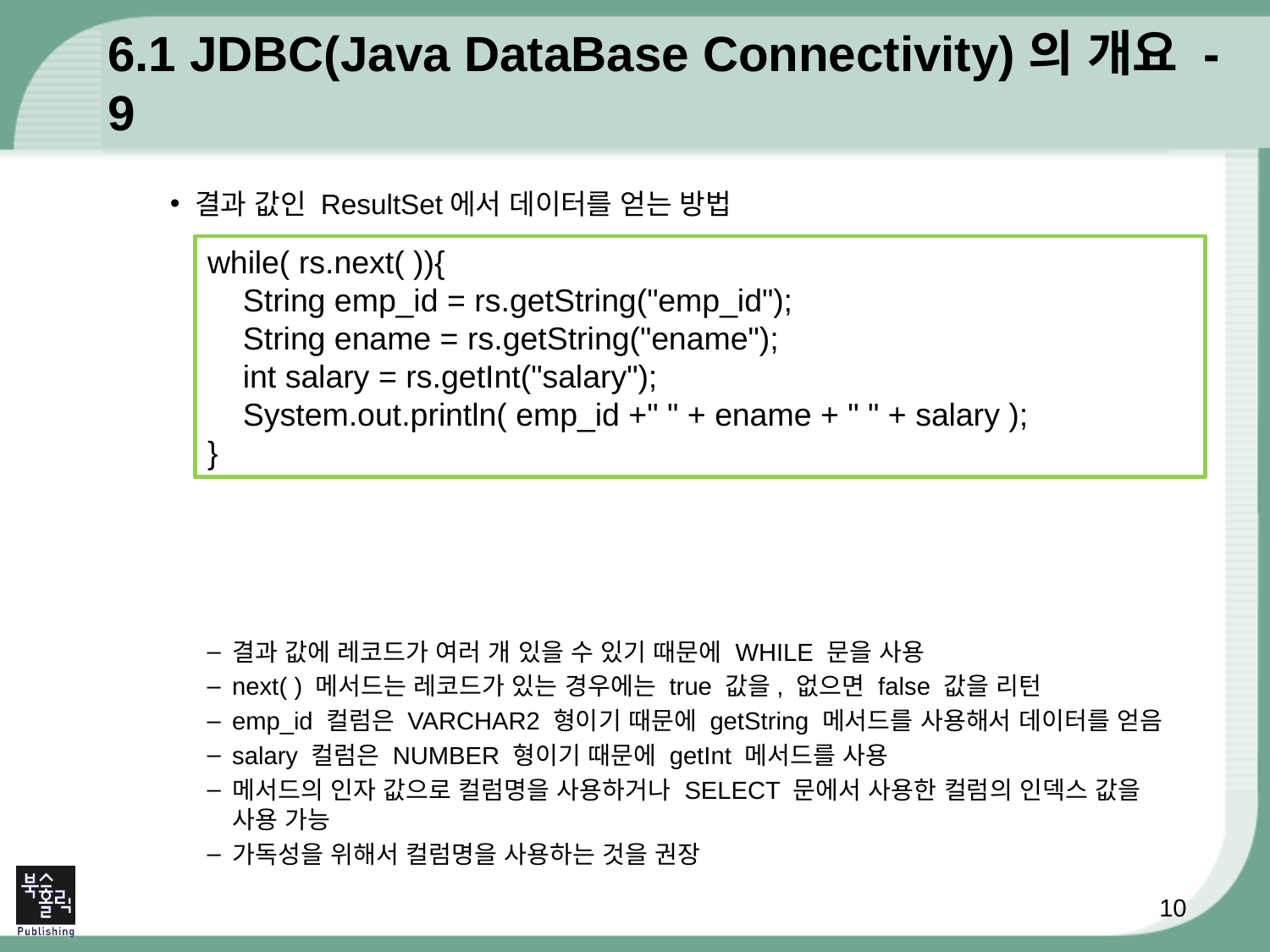

# 6.1 JDBC(Java DataBase Connectivity)의 개요 - 9
결과 값인 ResultSet에서 데이터를 얻는 방법

결과 값에 레코드가 여러 개 있을 수 있기 때문에 WHILE 문을 사용
next( ) 메서드는 레코드가 있는 경우에는 true 값을, 없으면 false 값을 리턴
emp_id 컬럼은 VARCHAR2 형이기 때문에 getString 메서드를 사용해서 데이터를 얻음
salary 컬럼은 NUMBER 형이기 때문에 getInt 메서드를 사용
메서드의 인자 값으로 컬럼명을 사용하거나 SELECT 문에서 사용한 컬럼의 인덱스 값을 사용 가능
가독성을 위해서 컬럼명을 사용하는 것을 권장
while( rs.next( )){
    String emp_id = rs.getString("emp_id");
    String ename = rs.getString("ename");
    int salary = rs.getInt("salary");
    System.out.println( emp_id +" " + ename + " " + salary );
}
10